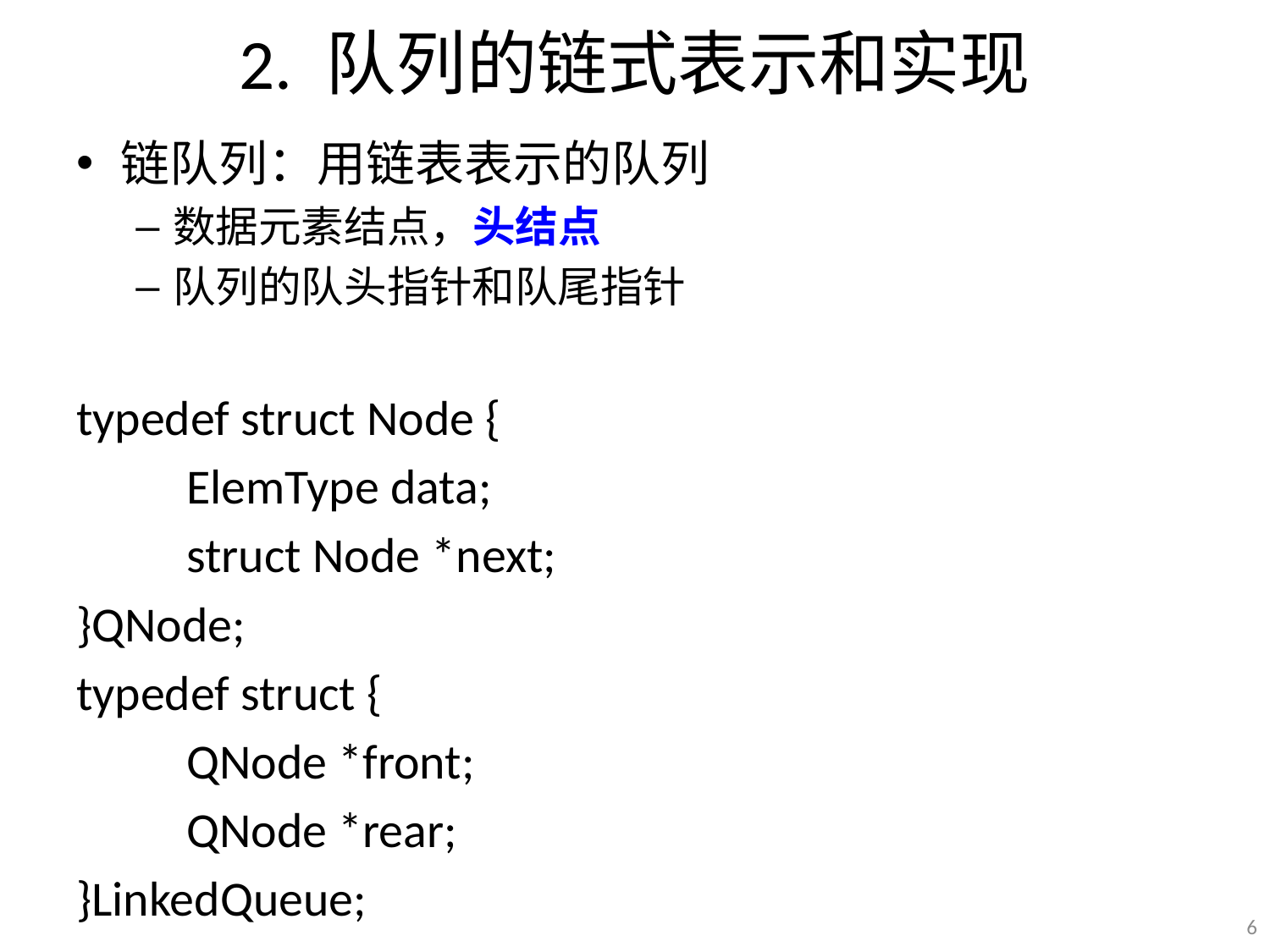

# 2. 队列的链式表示和实现
链队列：用链表表示的队列
数据元素结点，头结点
队列的队头指针和队尾指针

typedef struct Node {
    	ElemType data;
    	struct Node *next;
}QNode;
typedef struct {
	QNode *front;
	QNode *rear;
}LinkedQueue;
6